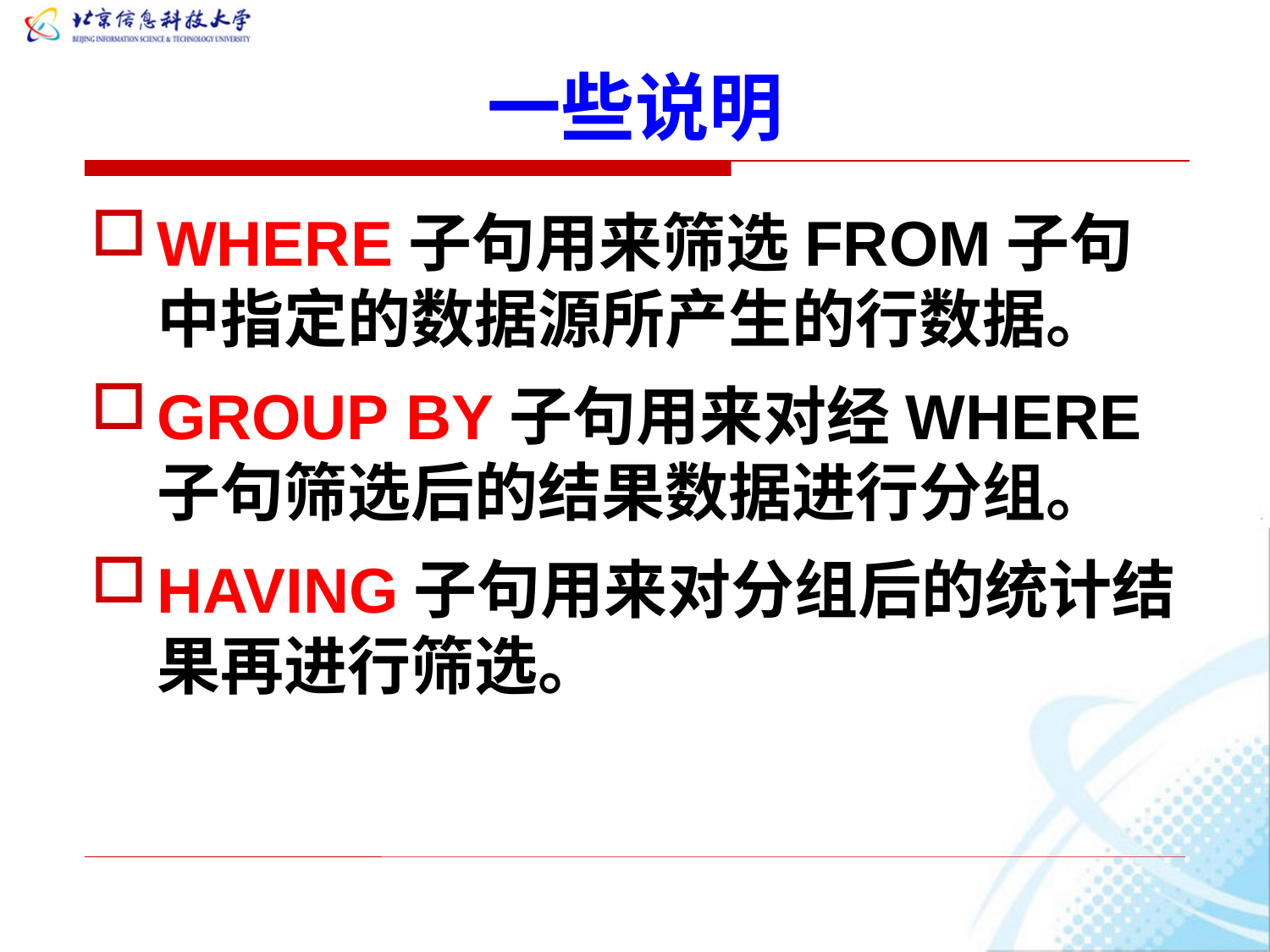

# 一些说明
WHERE子句用来筛选FROM子句中指定的数据源所产生的行数据。
GROUP BY子句用来对经WHERE子句筛选后的结果数据进行分组。
HAVING子句用来对分组后的统计结果再进行筛选。

68